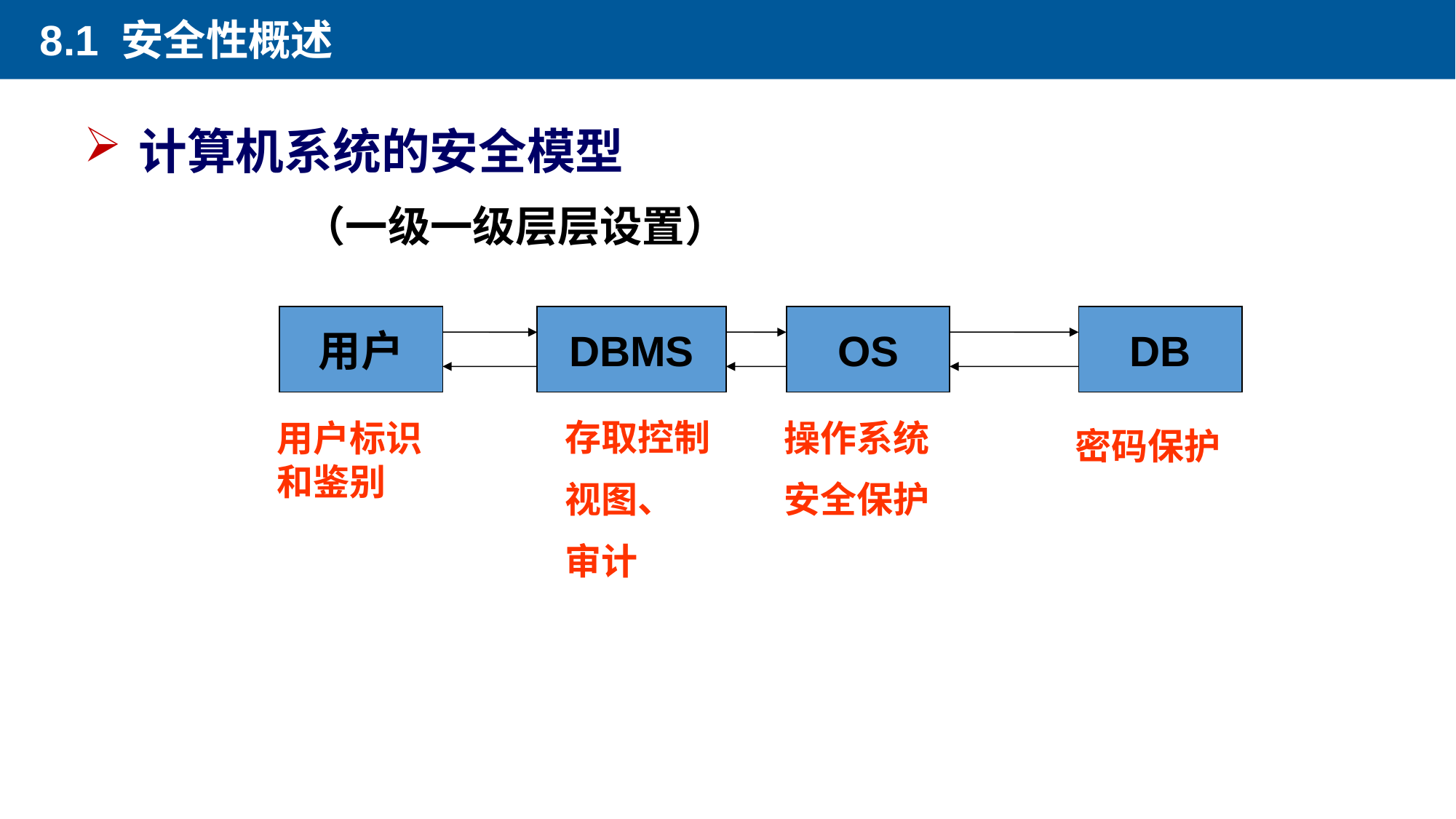

8.1 安全性概述
计算机系统的安全模型
       （一级一级层层设置）
用户
DBMS
OS
DB

用户标识和鉴别

存取控制
视图、
审计
操作系统
安全保护
    密码保护